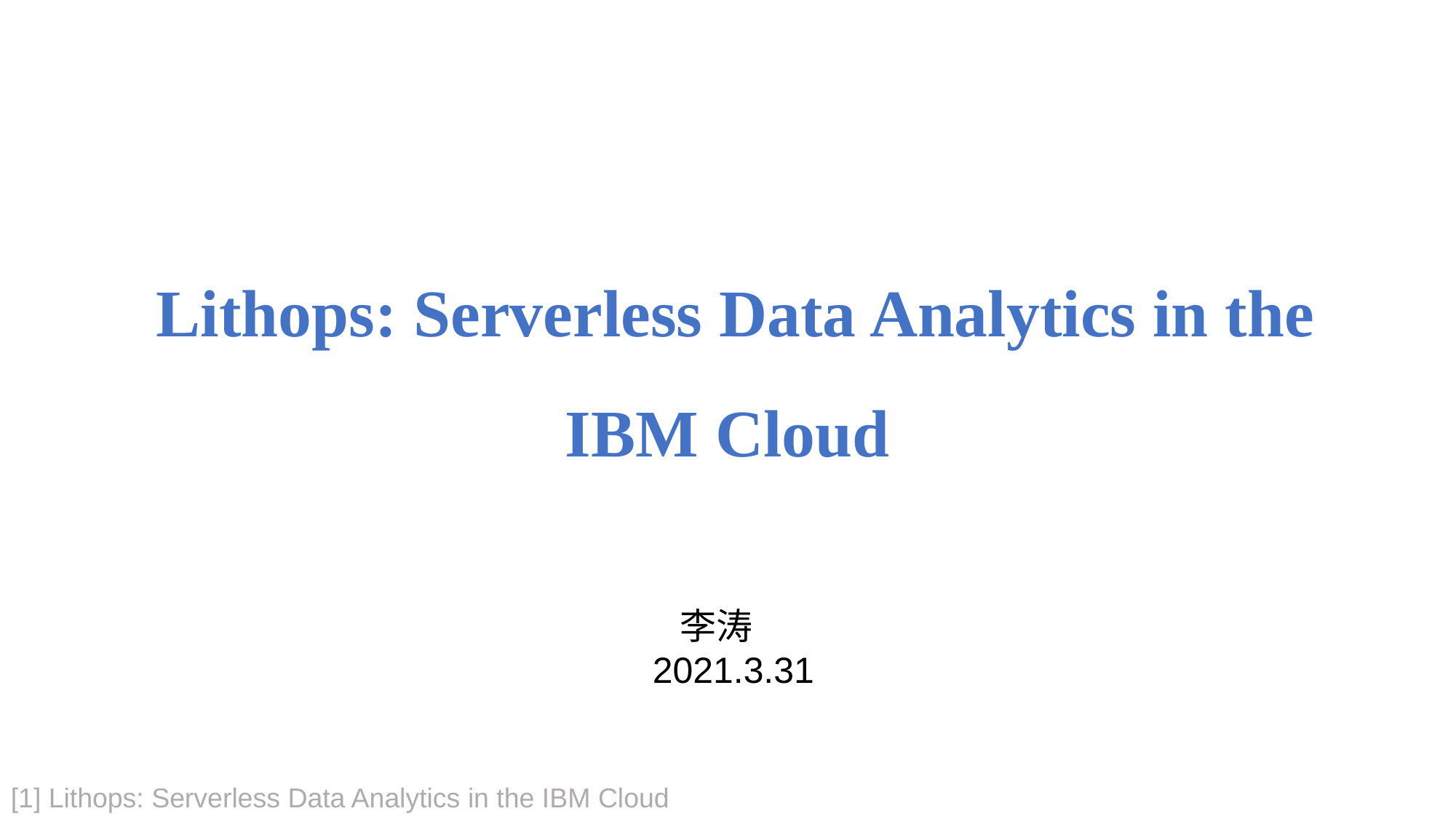

# Lithops: Serverless Data Analytics in the IBM Cloud
      李涛
   2021.3.31
[1] Lithops: Serverless Data Analytics in the IBM Cloud